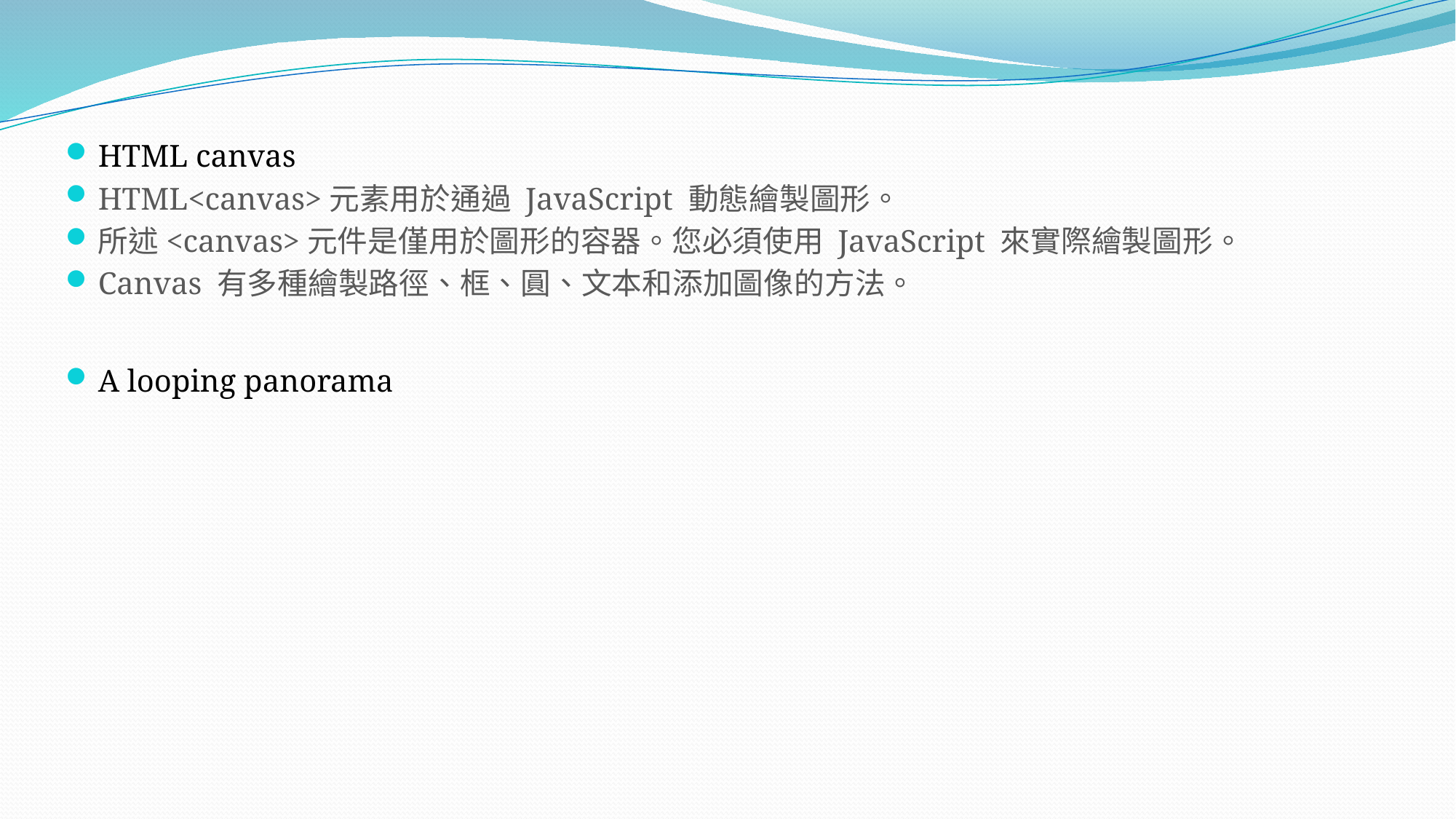

HTML canvas
HTML<canvas>元素用於通過 JavaScript 動態繪製圖形。
所述<canvas>元件是僅用於圖形的容器。您必須使用 JavaScript 來實際繪製圖形。
Canvas 有多種繪製路徑、框、圓、文本和添加圖像的方法。

A looping panorama